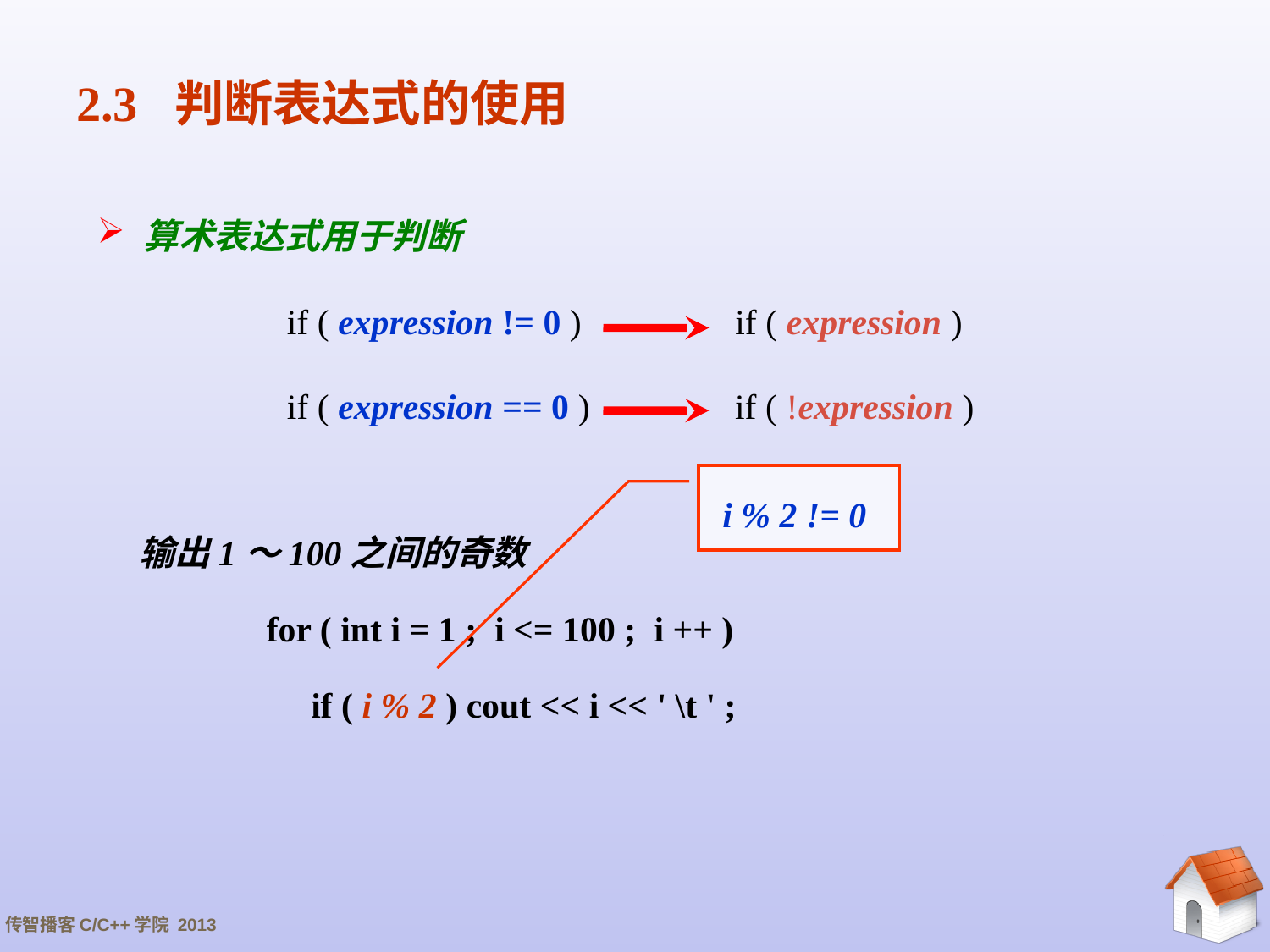

# 2.3  判断表达式的使用
 算术表达式用于判断
if ( expression != 0 )
if ( expression )

if ( expression == 0 )
if ( !expression )

i % 2 != 0
输出1～100之间的奇数
	for ( int i = 1 ;  i <= 100 ;  i ++ )
    	     if ( i % 2 ) cout << i << ' \t ' ;